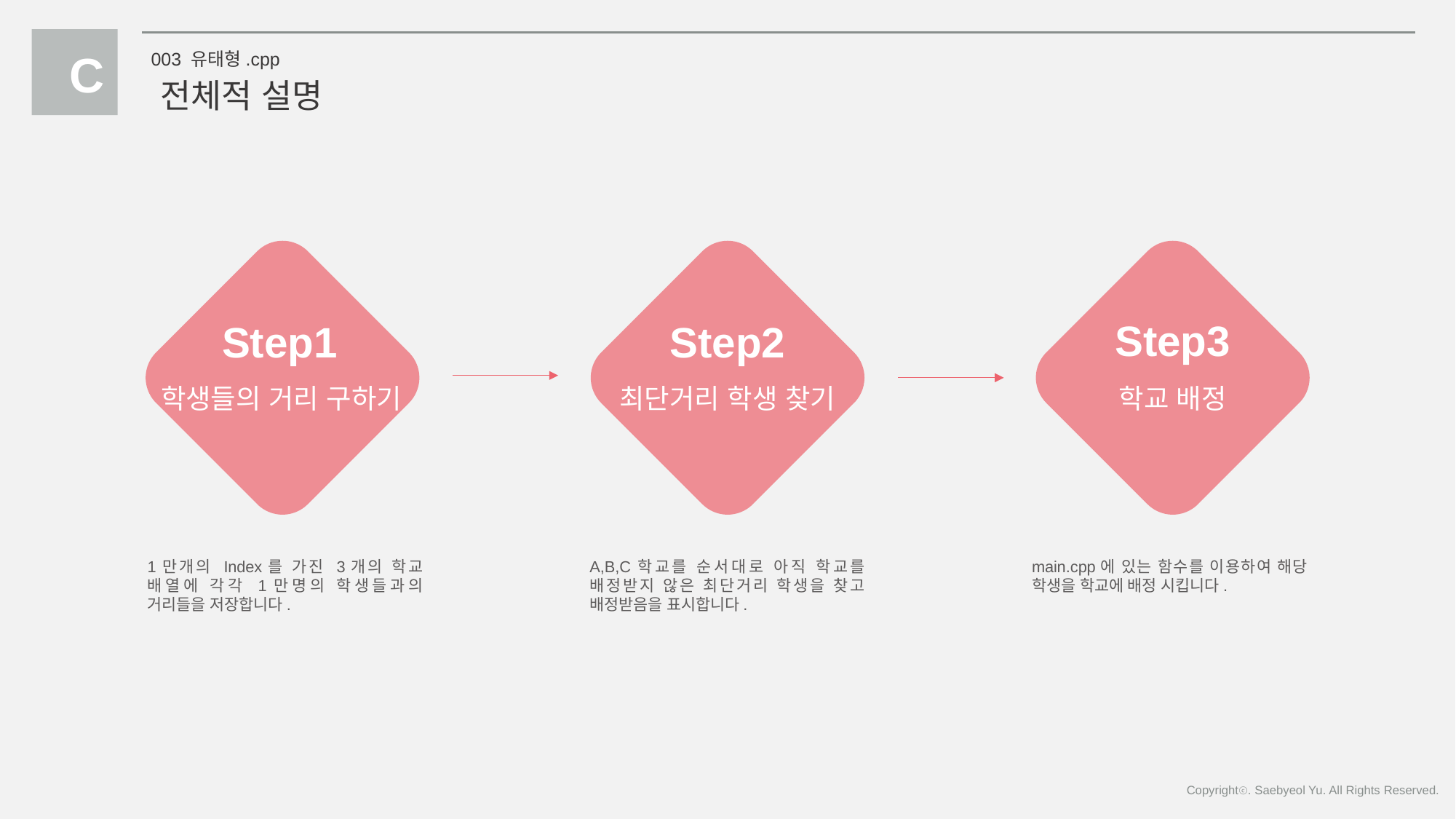

C
003 유태형.cpp
전체적 설명

Step3
Step1
Step2
학생들의 거리 구하기
최단거리 학생 찾기
학교 배정
1만개의 Index를 가진 3개의 학교 배열에 각각 1만명의 학생들과의 거리들을 저장합니다.
A,B,C학교를 순서대로 아직 학교를 배정받지 않은 최단거리 학생을 찾고 배정받음을 표시합니다.
main.cpp에 있는 함수를 이용하여 해당 학생을 학교에 배정 시킵니다.